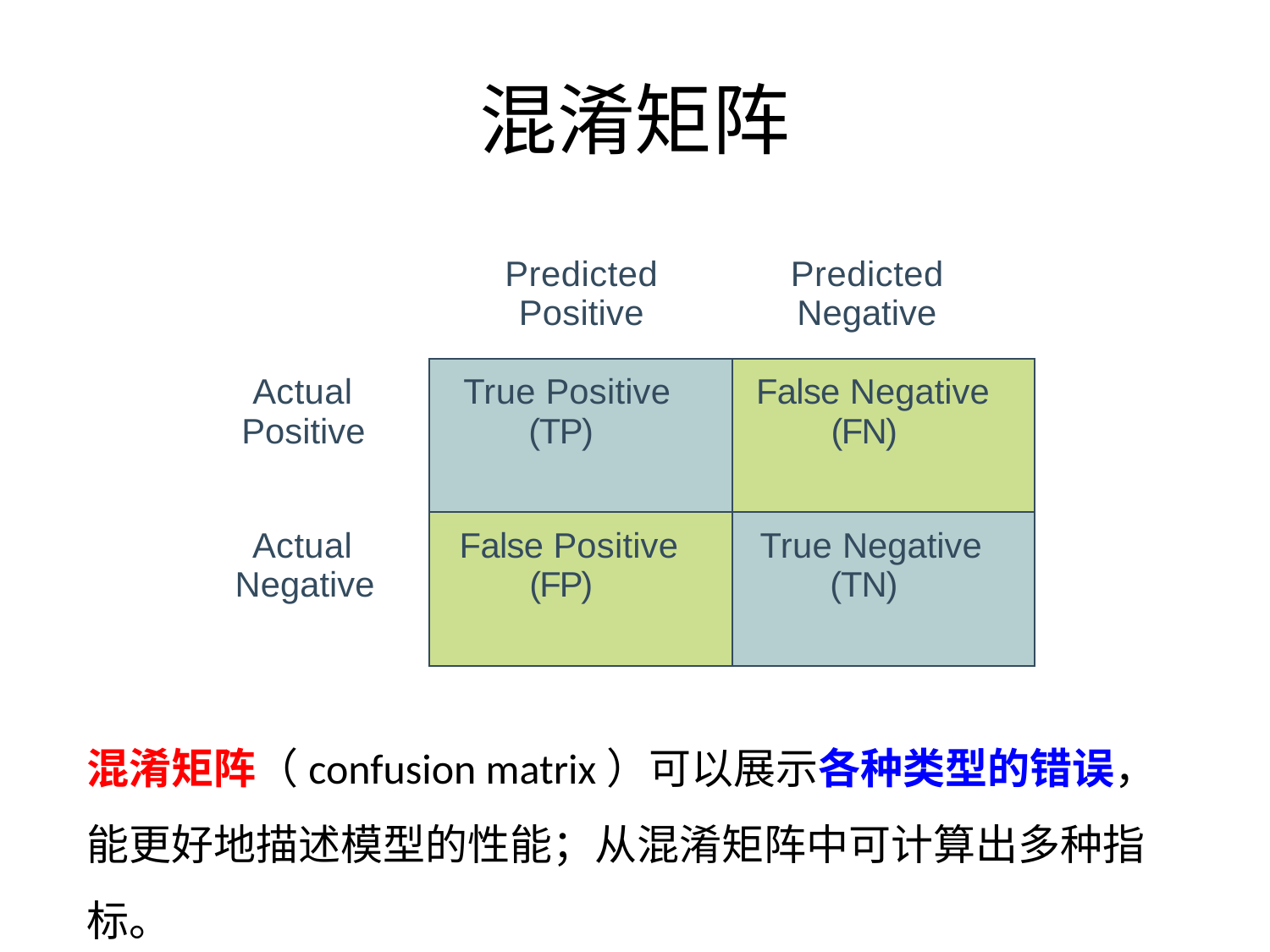

# 混淆矩阵
|  | Predicted Positive | Predicted Negative |
| --- | --- | --- |
| Actual Positive | True Positive (TP) | False Negative (FN) |
| Actual Negative | False Positive (FP) | True Negative (TN) |
混淆矩阵（confusion matrix）可以展示各种类型的错误，能更好地描述模型的性能；从混淆矩阵中可计算出多种指标。